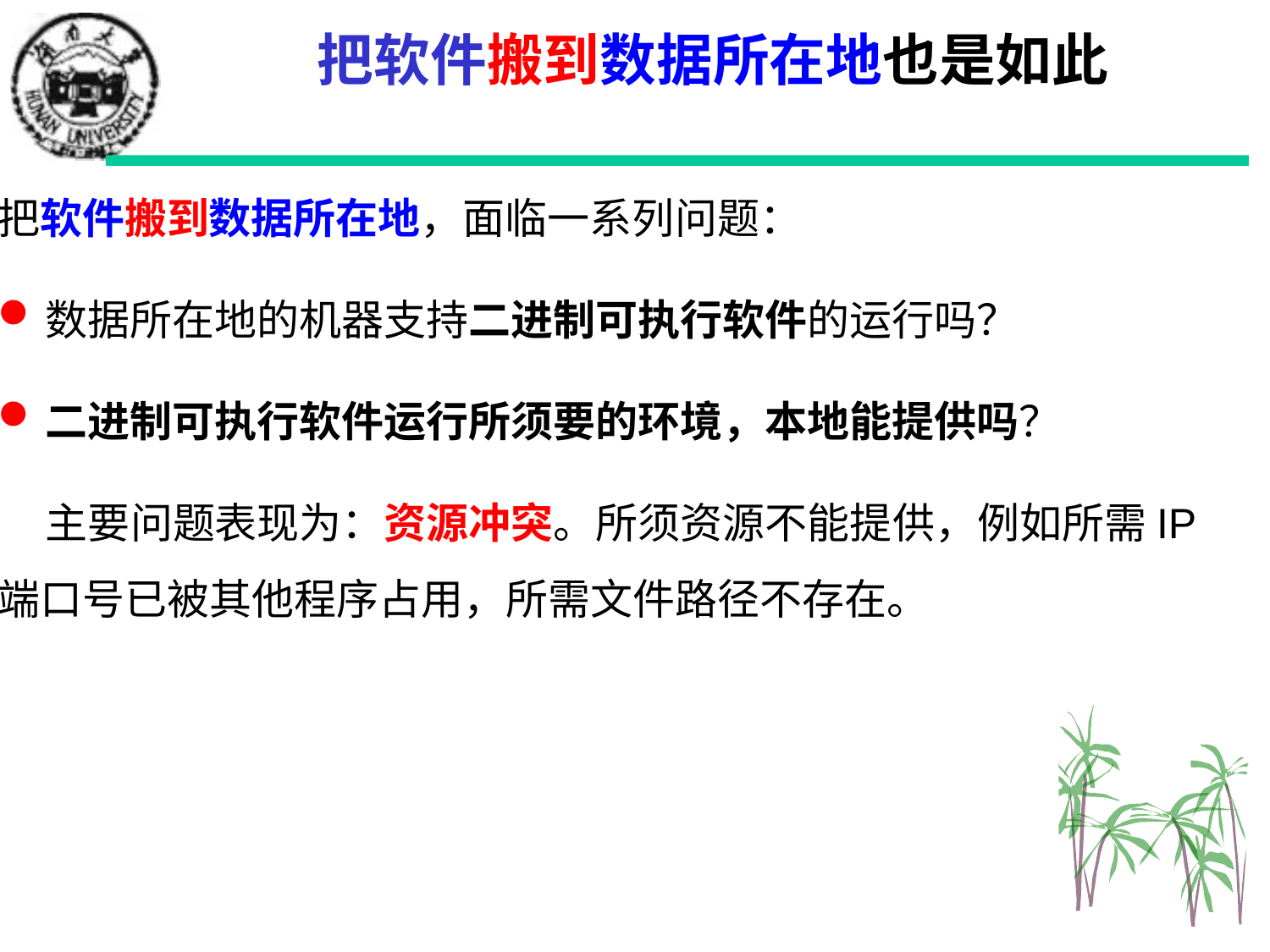

# 把软件搬到数据所在地也是如此
把软件搬到数据所在地，面临一系列问题：
数据所在地的机器支持二进制可执行软件的运行吗？
二进制可执行软件运行所须要的环境，本地能提供吗？
    主要问题表现为：资源冲突。所须资源不能提供，例如所需IP端口号已被其他程序占用，所需文件路径不存在。